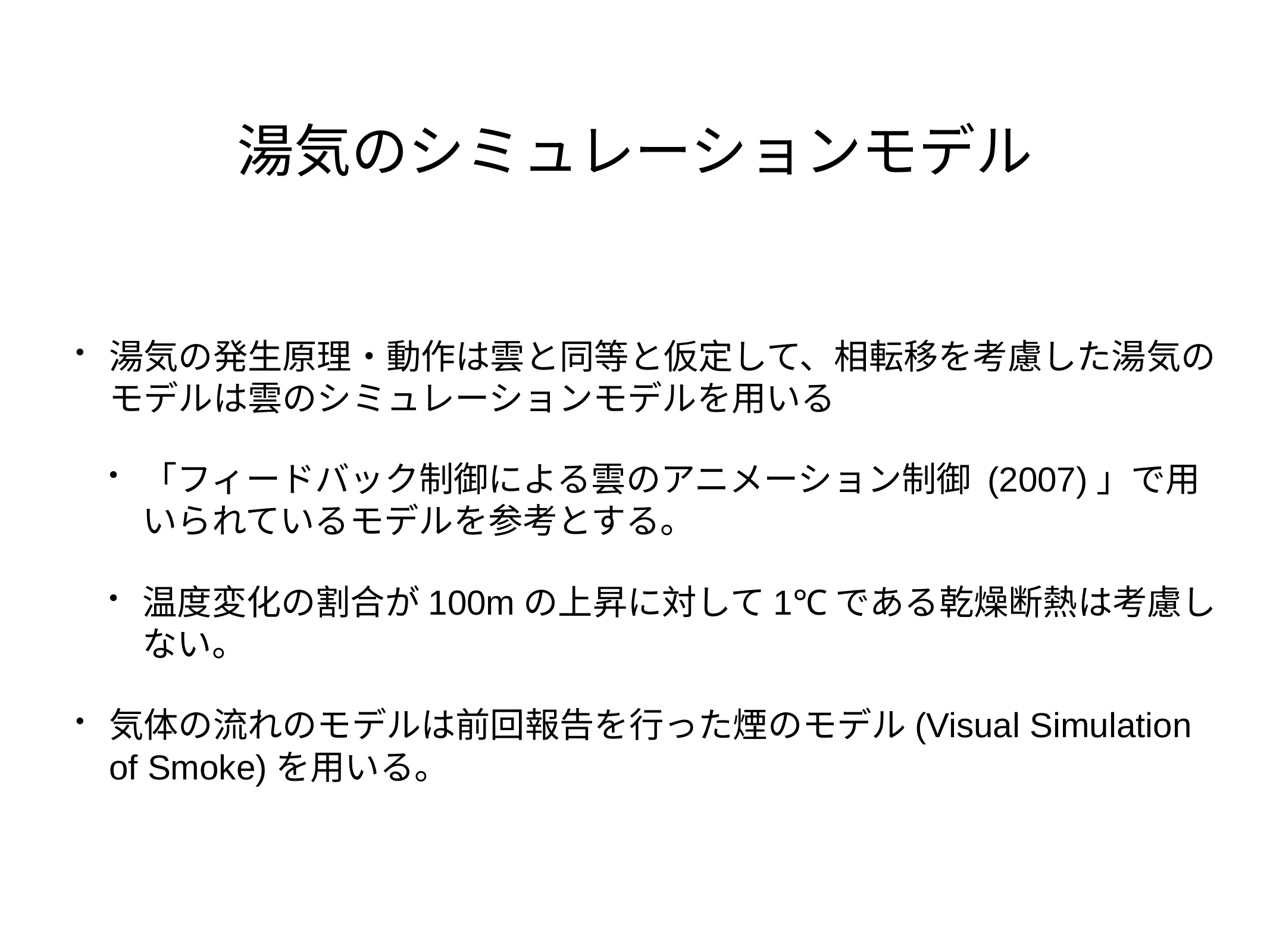

# 湯気のシミュレーションモデル
湯気の発生原理・動作は雲と同等と仮定して、相転移を考慮した湯気のモデルは雲のシミュレーションモデルを用いる
「フィードバック制御による雲のアニメーション制御 (2007)」で用いられているモデルを参考とする。
温度変化の割合が100mの上昇に対して1℃である乾燥断熱は考慮しない。
気体の流れのモデルは前回報告を行った煙のモデル(Visual Simulation of Smoke)を用いる。